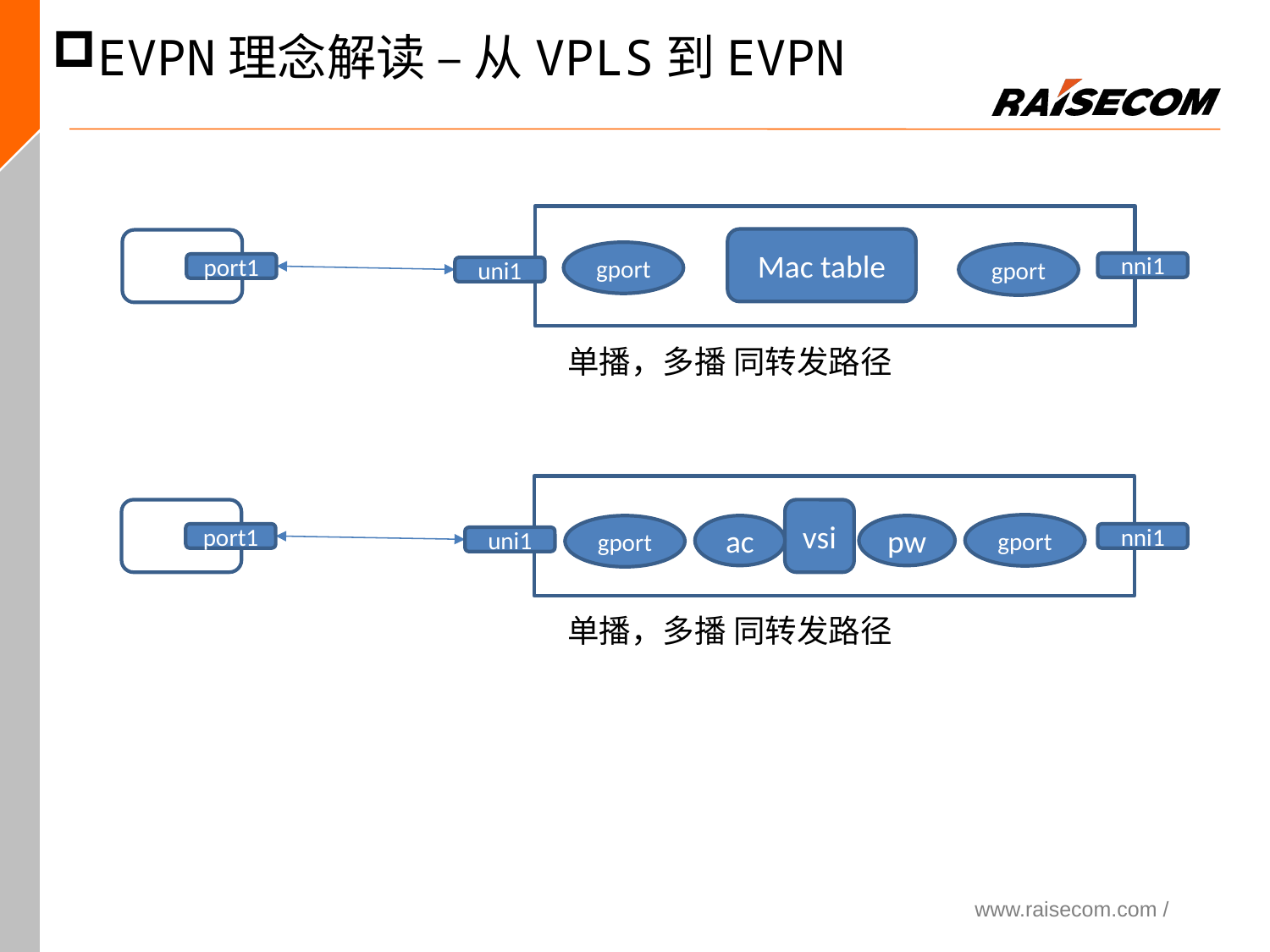

EVPN理念解读 – 从VPLS到EVPN

Mac table
CE
gport
gport
nni1
port1
uni1
单播，多播 同转发路径

CE
vsi
gport
gport
ac
pw
port1
nni1
uni1
单播，多播 同转发路径